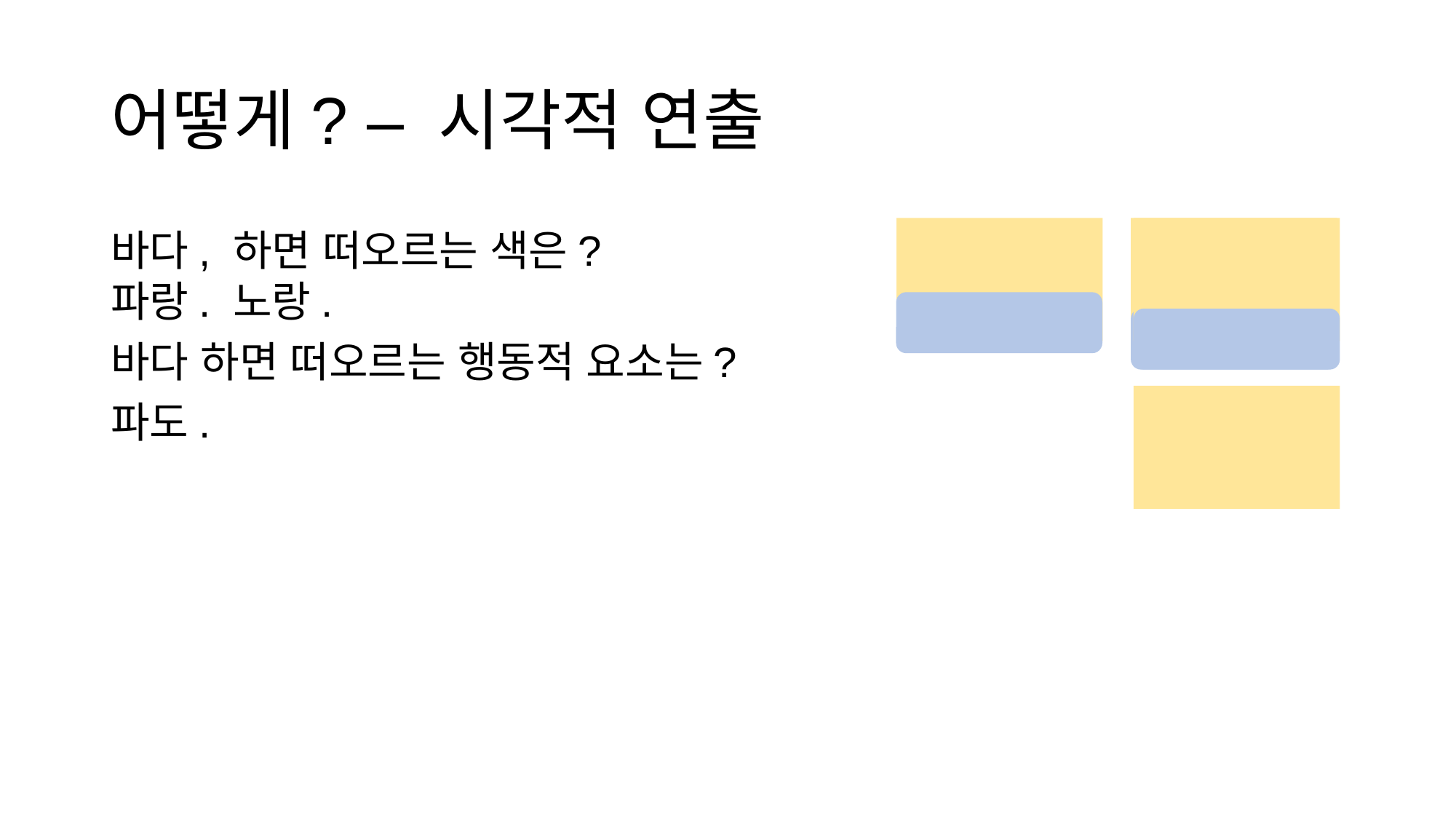

# 어떻게? – 시각적 연출
바다, 하면 떠오르는 색은?
파랑. 노랑.
바다 하면 떠오르는 행동적 요소는?
파도.